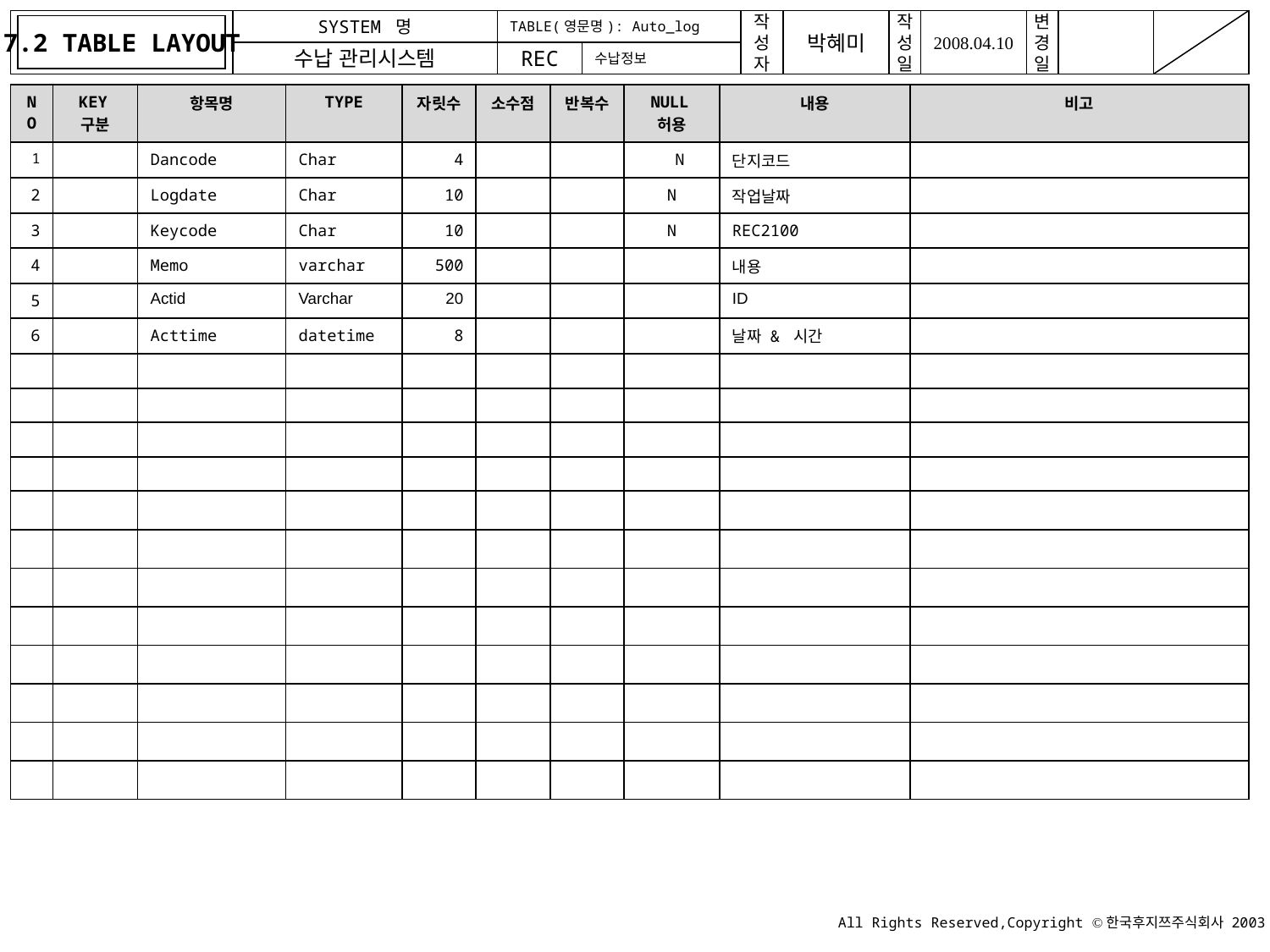

7.2 TABLE LAYOUT
TABLE(영문명): Auto_log
수납정보
| NO | KEY구분 | 항목명 | TYPE | 자릿수 | 소수점 | 반복수 | NULL허용 | 내용 | 비고 |
| --- | --- | --- | --- | --- | --- | --- | --- | --- | --- |
| 1 |  | Dancode | Char | 4 |  |  | N | 단지코드 |  |
| 2 |  | Logdate | Char | 10 |  |  | N | 작업날짜 |  |
| 3 |  | Keycode | Char | 10 |  |  | N | REC2100 |  |
| 4 |  | Memo | varchar | 500 |  |  |  | 내용 |  |
| 5 |  | Actid | Varchar | 20 |  |  |  | ID |  |
| 6 |  | Acttime | datetime | 8 |  |  |  | 날짜 & 시간 |  |
|  |  |  |  |  |  |  |  |  |  |
|  |  |  |  |  |  |  |  |  |  |
|  |  |  |  |  |  |  |  |  |  |
|  |  |  |  |  |  |  |  |  |  |
|  |  |  |  |  |  |  |  |  |  |
|  |  |  |  |  |  |  |  |  |  |
|  |  |  |  |  |  |  |  |  |  |
|  |  |  |  |  |  |  |  |  |  |
|  |  |  |  |  |  |  |  |  |  |
|  |  |  |  |  |  |  |  |  |  |
|  |  |  |  |  |  |  |  |  |  |
|  |  |  |  |  |  |  |  |  |  |